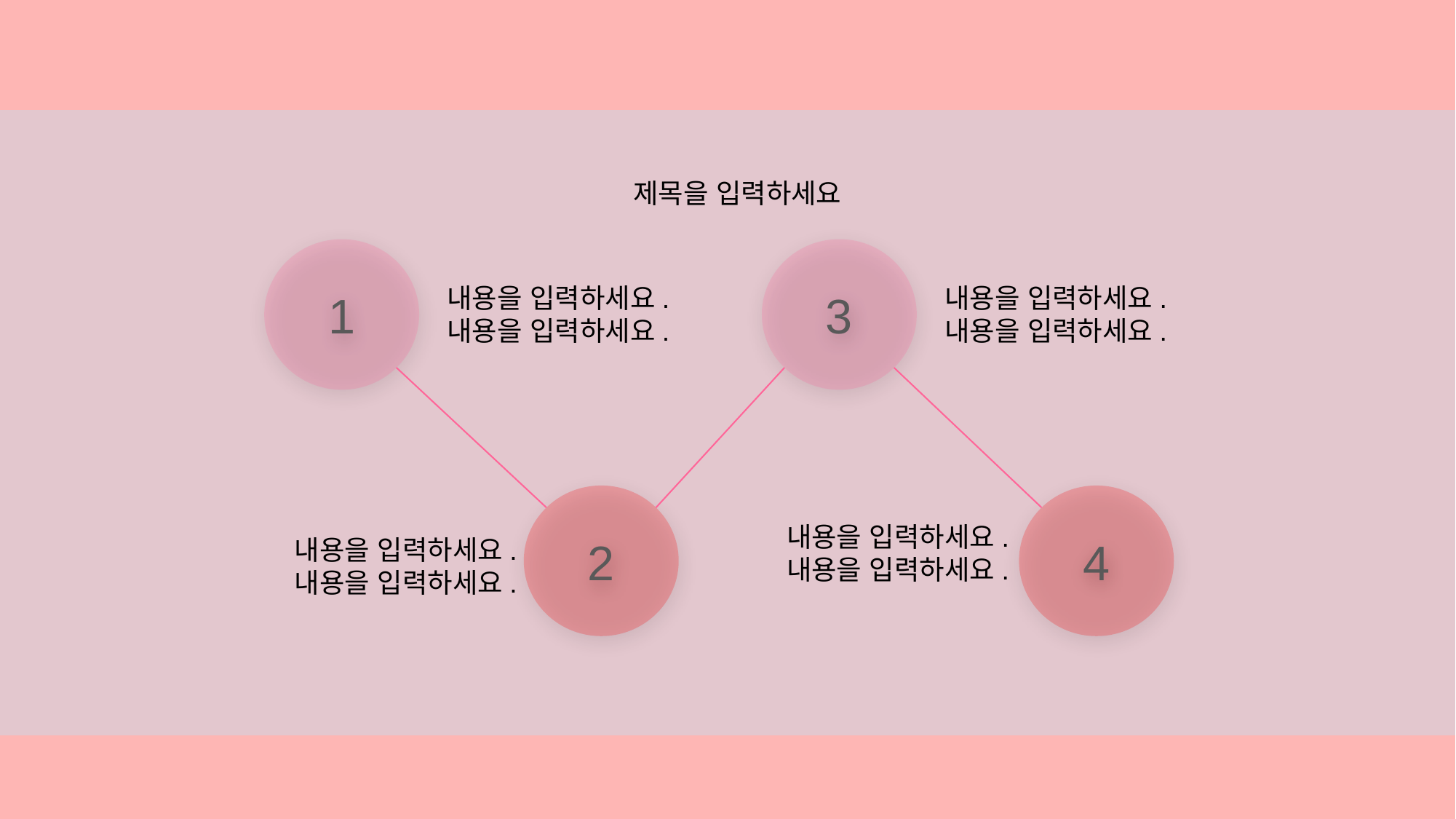

3
주스주스
제목을 입력하세요
1
3
내용을 입력하세요.
내용을 입력하세요.
내용을 입력하세요.
내용을 입력하세요.
4
2
내용을 입력하세요.
내용을 입력하세요.
내용을 입력하세요.
내용을 입력하세요.